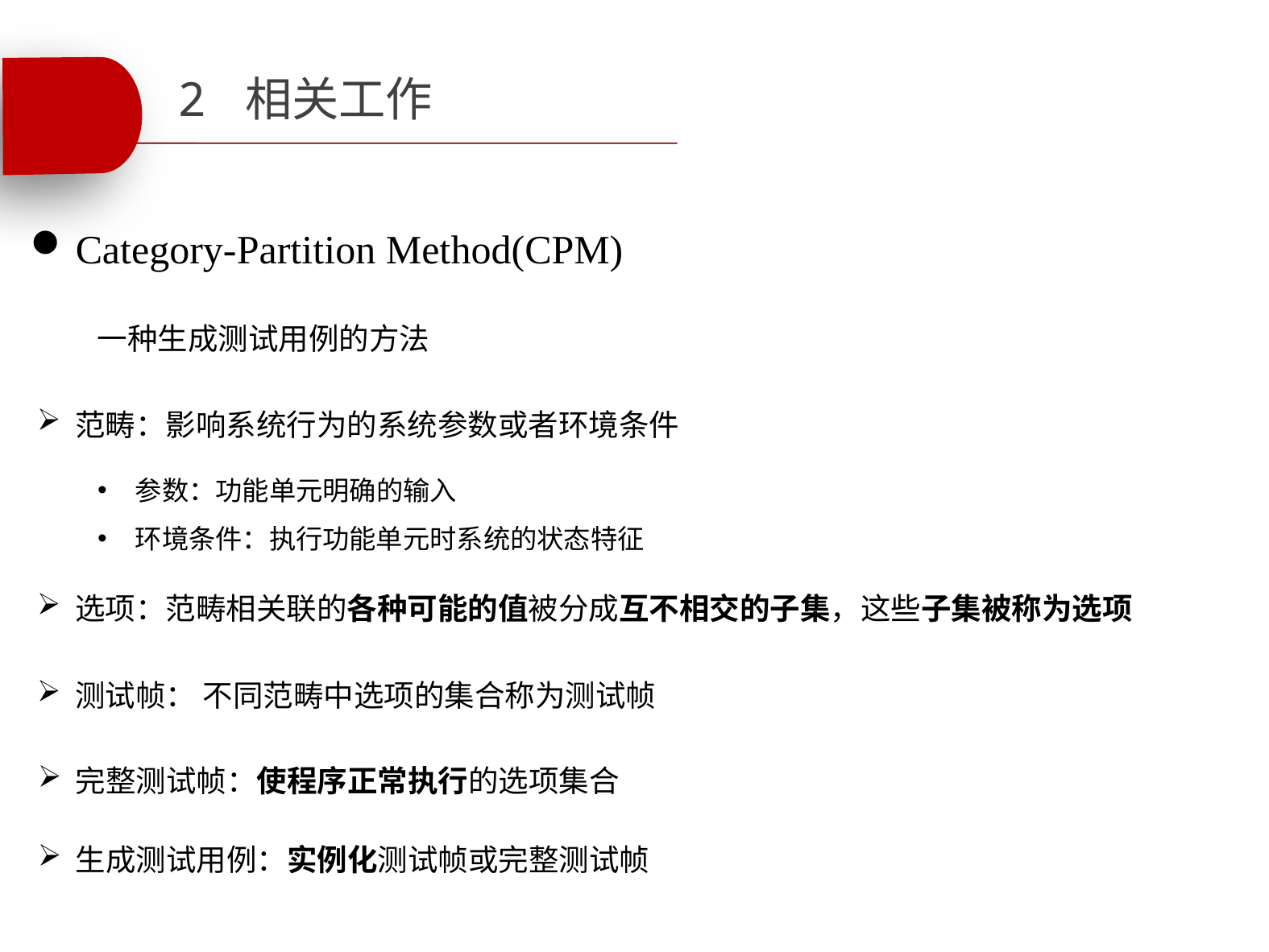

# 2 相关工作
Category-Partition Method(CPM)
一种生成测试用例的方法
范畴：影响系统行为的系统参数或者环境条件
参数：功能单元明确的输入
环境条件：执行功能单元时系统的状态特征
选项：范畴相关联的各种可能的值被分成互不相交的子集，这些子集被称为选项
测试帧： 不同范畴中选项的集合称为测试帧

完整测试帧：使程序正常执行的选项集合
生成测试用例：实例化测试帧或完整测试帧